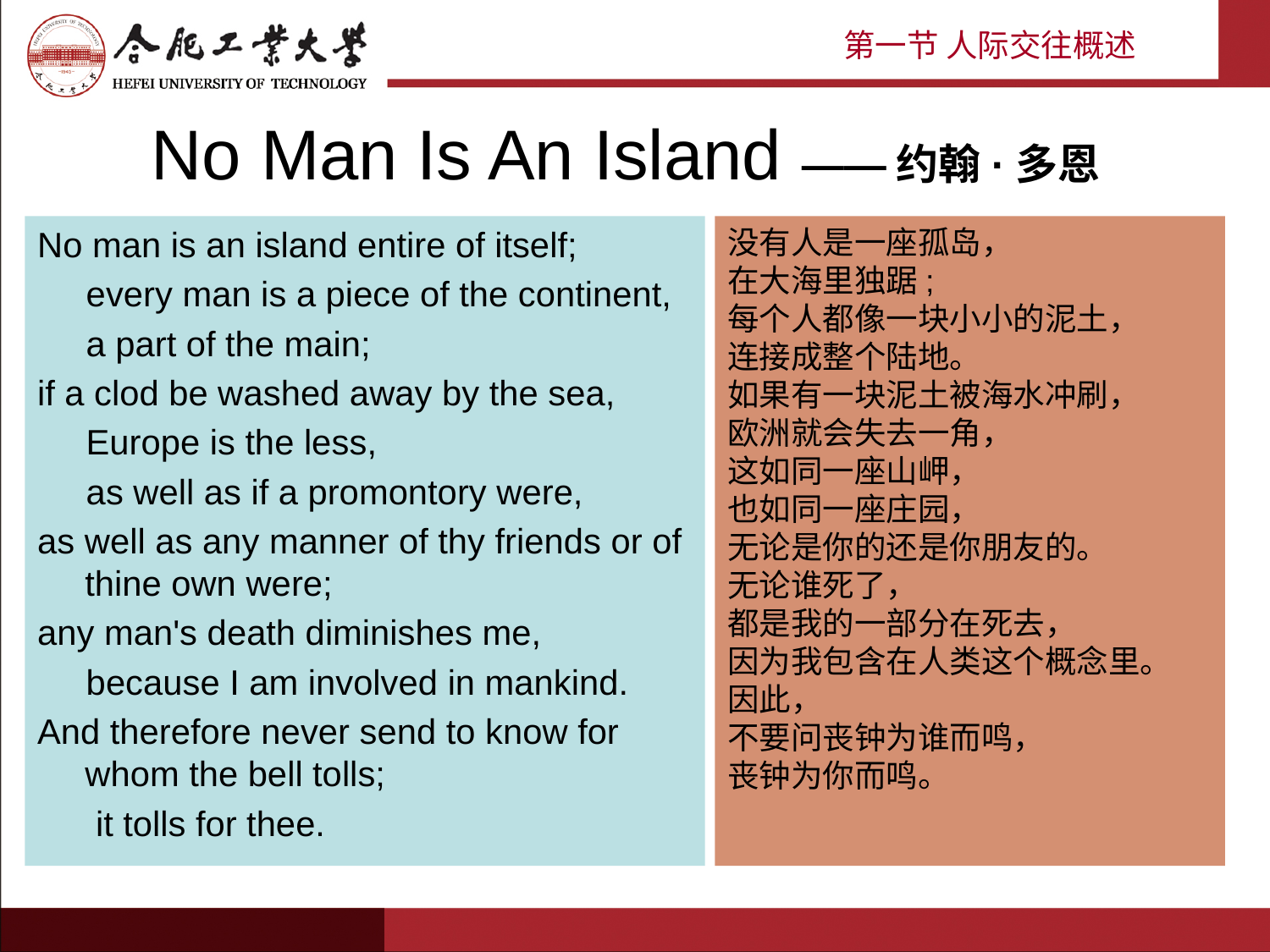

第一节 人际交往概述
# No Man Is An Island ——约翰·多恩
No man is an island entire of itself;
     every man is a piece of the continent,
     a part of the main;
if a clod be washed away by the sea,
     Europe is the less,
     as well as if a promontory were,
as well as any manner of thy friends or of thine own were;
any man's death diminishes me,
     because I am involved in mankind.
And therefore never send to know for whom the bell tolls;
      it tolls for thee.

没有人是一座孤岛，
在大海里独踞;
每个人都像一块小小的泥土，
连接成整个陆地。
如果有一块泥土被海水冲刷，
欧洲就会失去一角，
这如同一座山岬，
也如同一座庄园，
无论是你的还是你朋友的。
无论谁死了，
都是我的一部分在死去，
因为我包含在人类这个概念里。
因此，
不要问丧钟为谁而鸣，
丧钟为你而鸣。